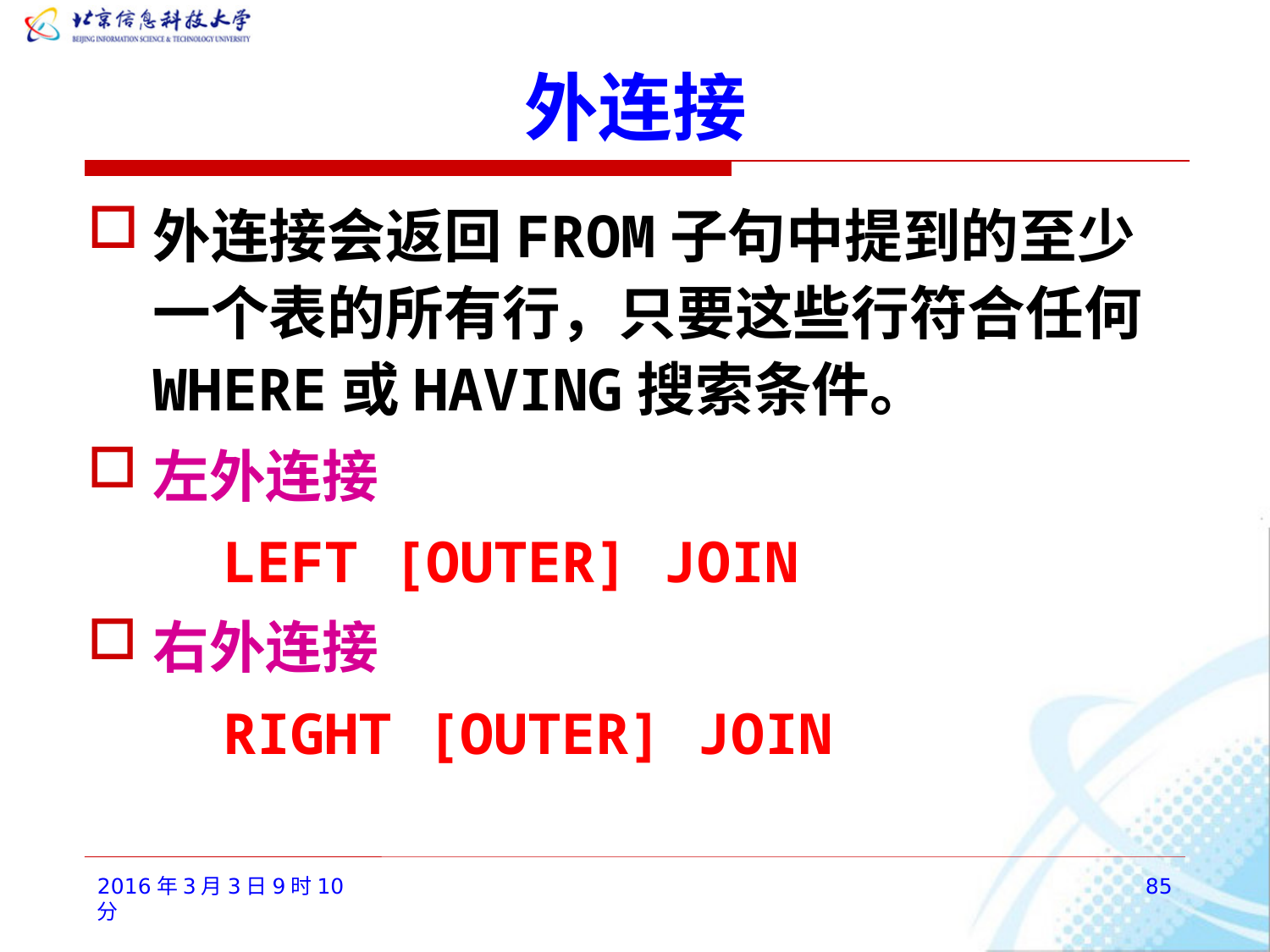

# 外连接
外连接会返回FROM子句中提到的至少一个表的所有行，只要这些行符合任何WHERE或HAVING搜索条件。
左外连接
    LEFT [OUTER] JOIN
右外连接
    RIGHT [OUTER] JOIN
2016年3月3日9时10分
85